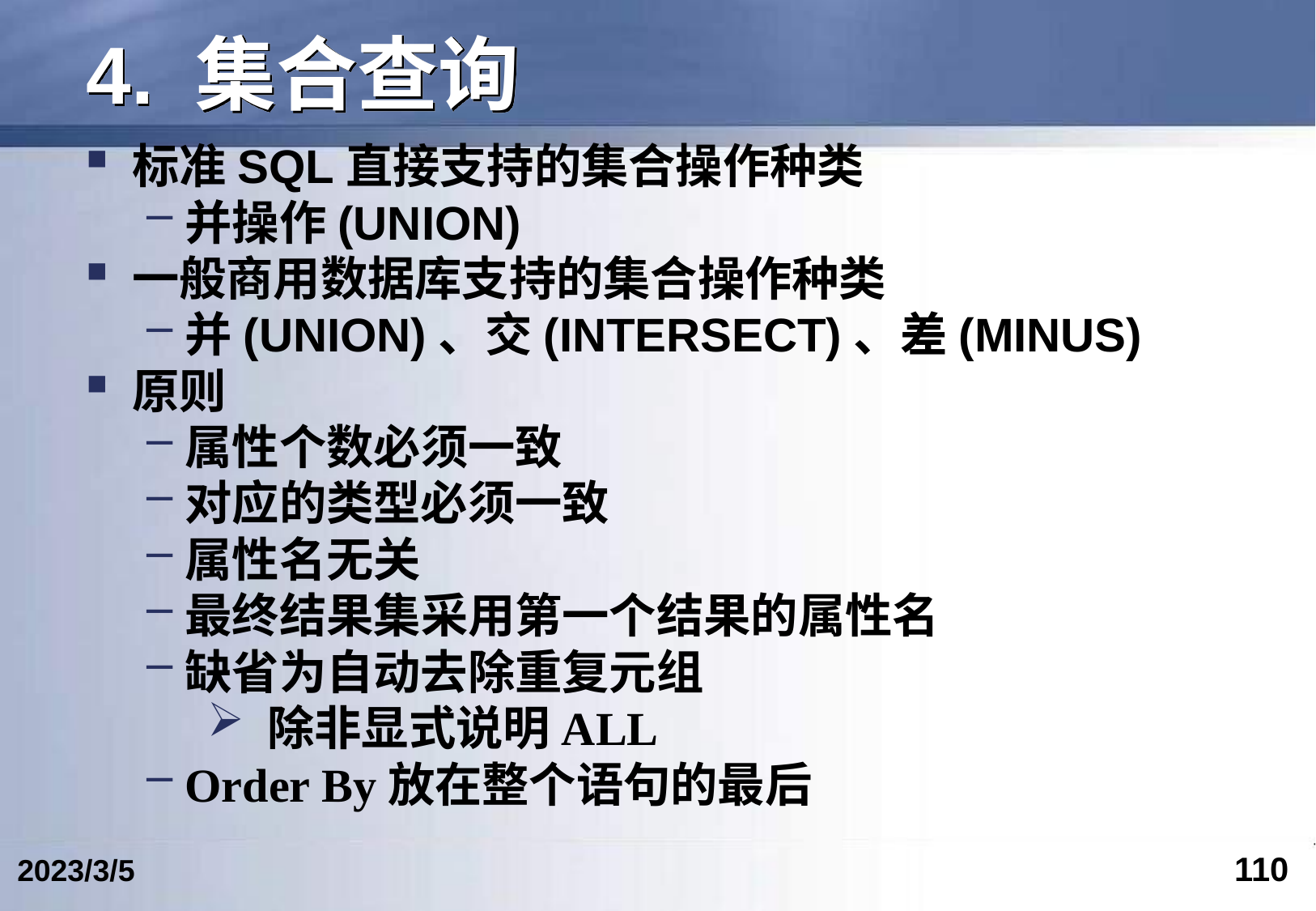

# 4. 集合查询
标准SQL直接支持的集合操作种类
并操作(UNION)
一般商用数据库支持的集合操作种类
并(UNION)、交(INTERSECT)、差(MINUS)
原则
属性个数必须一致
对应的类型必须一致
属性名无关
最终结果集采用第一个结果的属性名
缺省为自动去除重复元组
 除非显式说明ALL
Order By放在整个语句的最后
110
2023/3/5